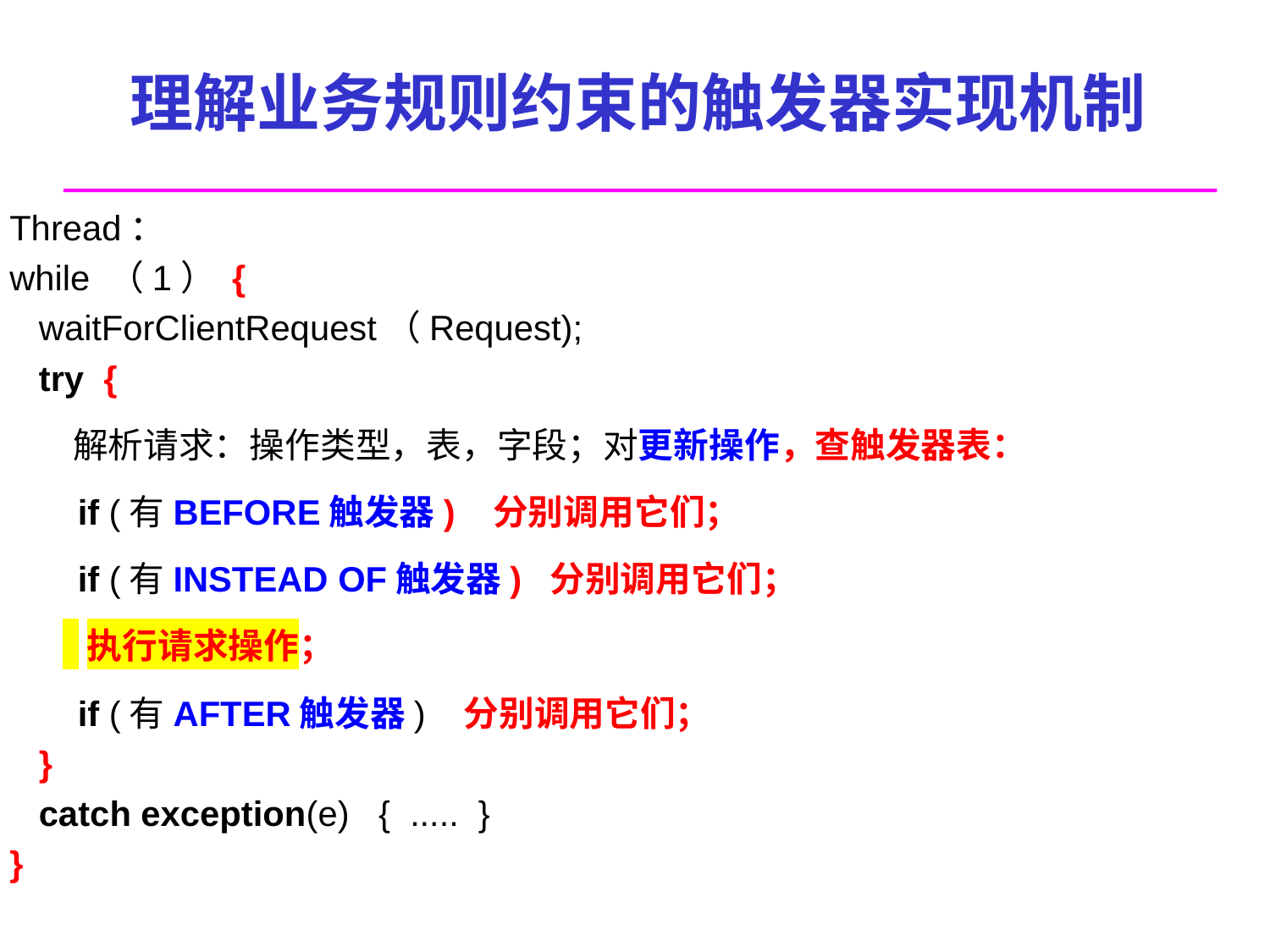

# 理解业务规则约束的触发器实现机制
Thread：
while （1） {
   waitForClientRequest（Request);
   try  {
       解析请求：操作类型，表，字段；对更新操作，查触发器表：
       if (有BEFORE触发器)   分别调用它们；
       if (有INSTEAD OF触发器)  分别调用它们；
	  执行请求操作；
       if (有AFTER触发器)   分别调用它们；
   }
   catch exception(e)   {  .....  }
}